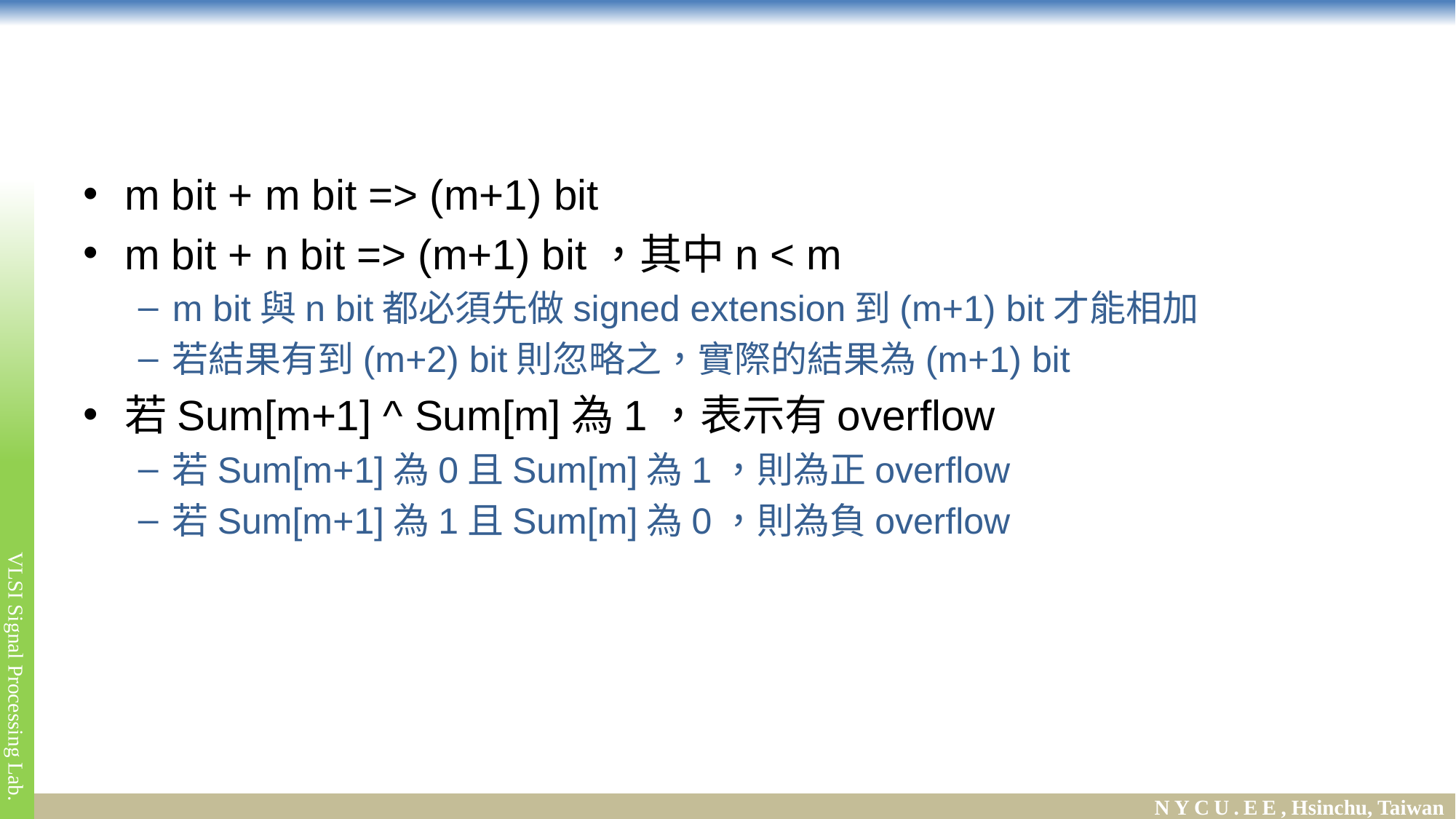

#
m bit + m bit => (m+1) bit
m bit + n bit => (m+1) bit，其中n < m
m bit與n bit都必須先做signed extension到(m+1) bit才能相加
若結果有到(m+2) bit則忽略之，實際的結果為(m+1) bit
若Sum[m+1] ^ Sum[m]為1，表示有overflow
若Sum[m+1]為0且Sum[m]為1，則為正overflow
若Sum[m+1]為1且Sum[m]為0，則為負overflow